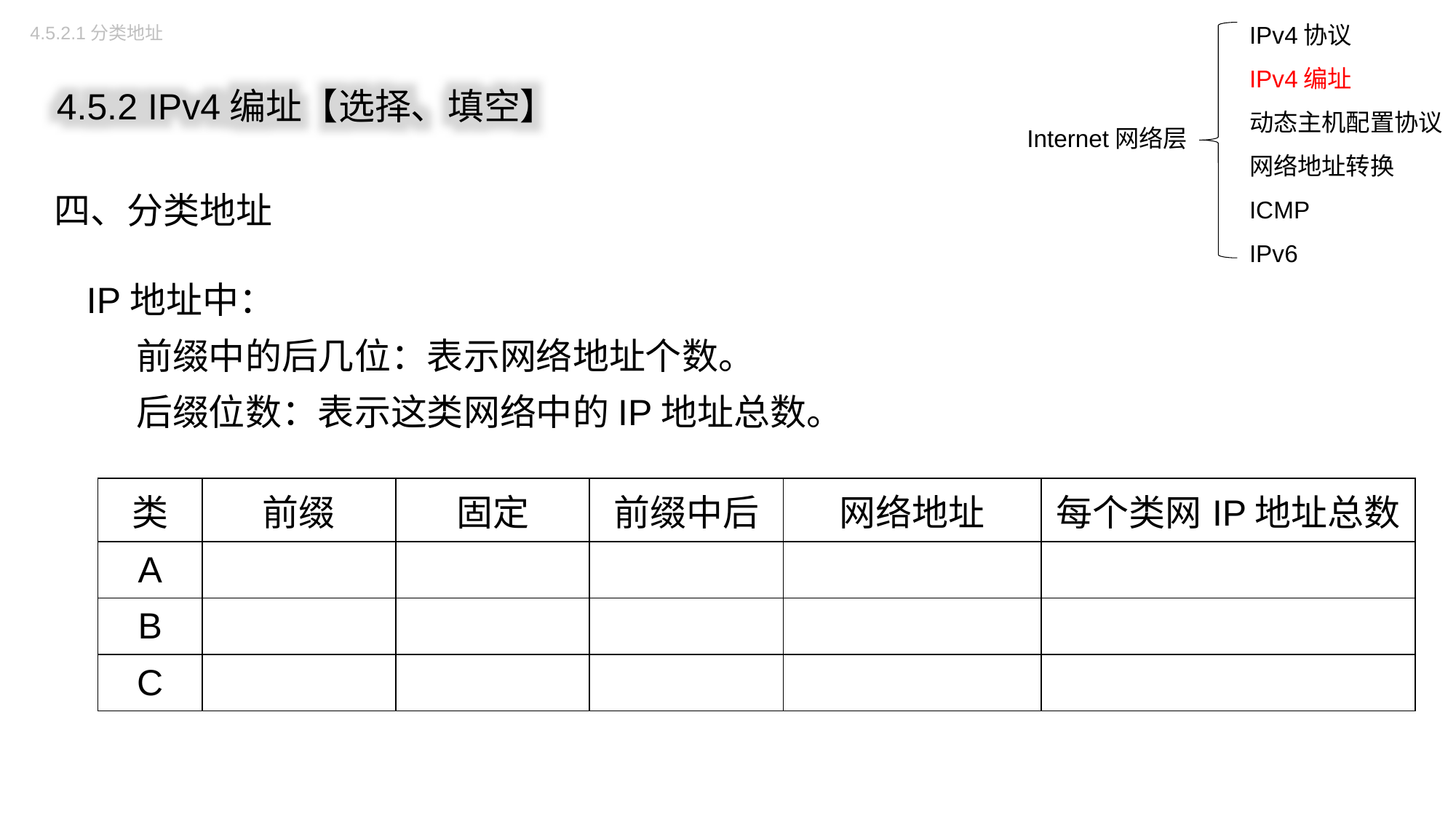

IPv4协议
IPv4编址
动态主机配置协议
网络地址转换
ICMP
IPv6
4.5.2.1分类地址

4.5.2 IPv4编址【选择、填空】
Internet网络层
四、分类地址
IP地址中：
     前缀中的后几位：表示网络地址个数。
     后缀位数：表示这类网络中的IP地址总数。
| 类 | 前缀 | 固定 | 前缀中后 | 网络地址 | 每个类网IP地址总数 |
| --- | --- | --- | --- | --- | --- |
| A |  |  |  |  |  |
| B |  |  |  |  |  |
| C |  |  |  |  |  |